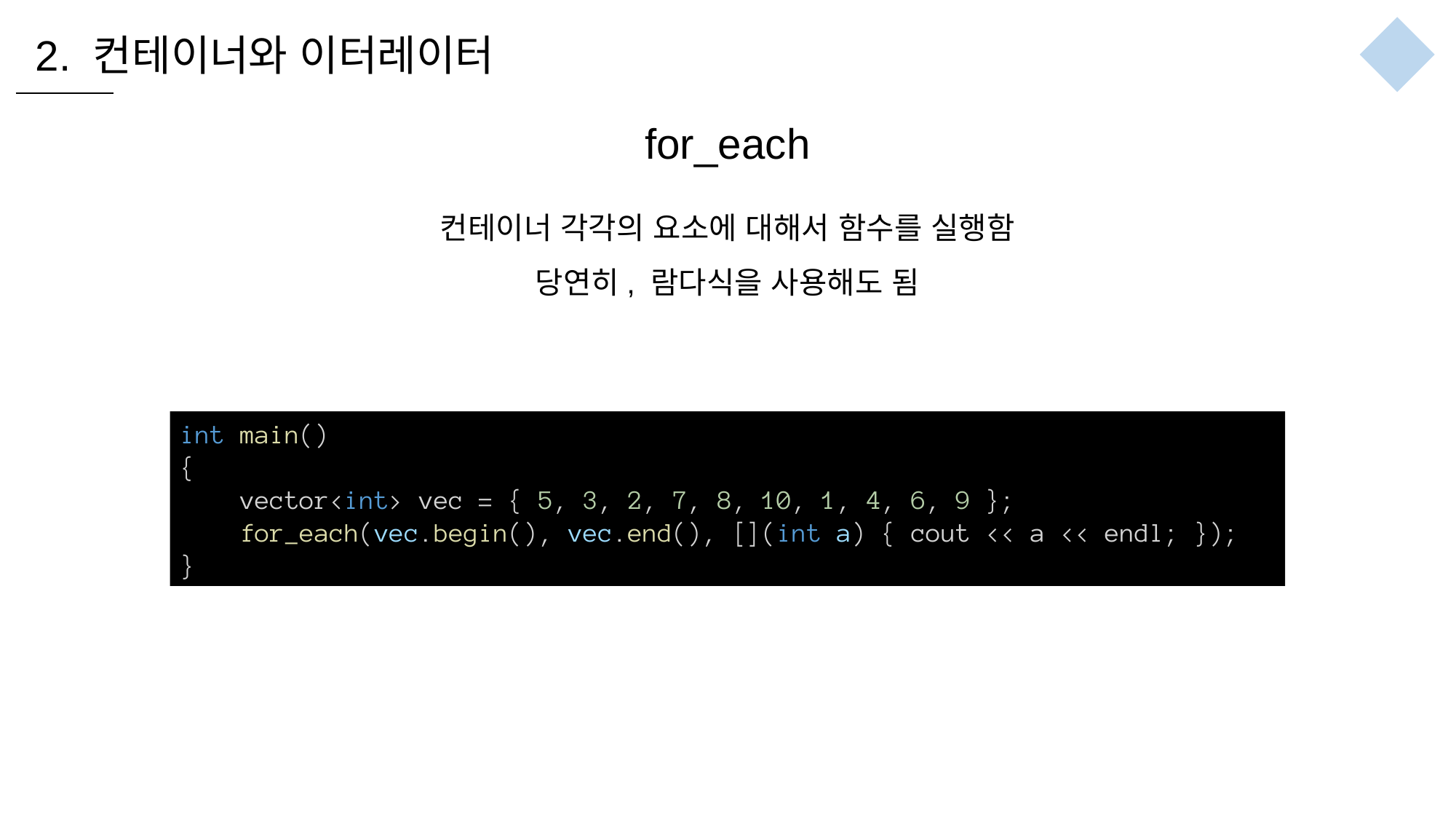

2. 컨테이너와 이터레이터
for_each
컨테이너 각각의 요소에 대해서 함수를 실행함
당연히, 람다식을 사용해도 됨
int main()
{
    vector<int> vec = { 5, 3, 2, 7, 8, 10, 1, 4, 6, 9 };
    for_each(vec.begin(), vec.end(), [](int a) { cout << a << endl; });
}